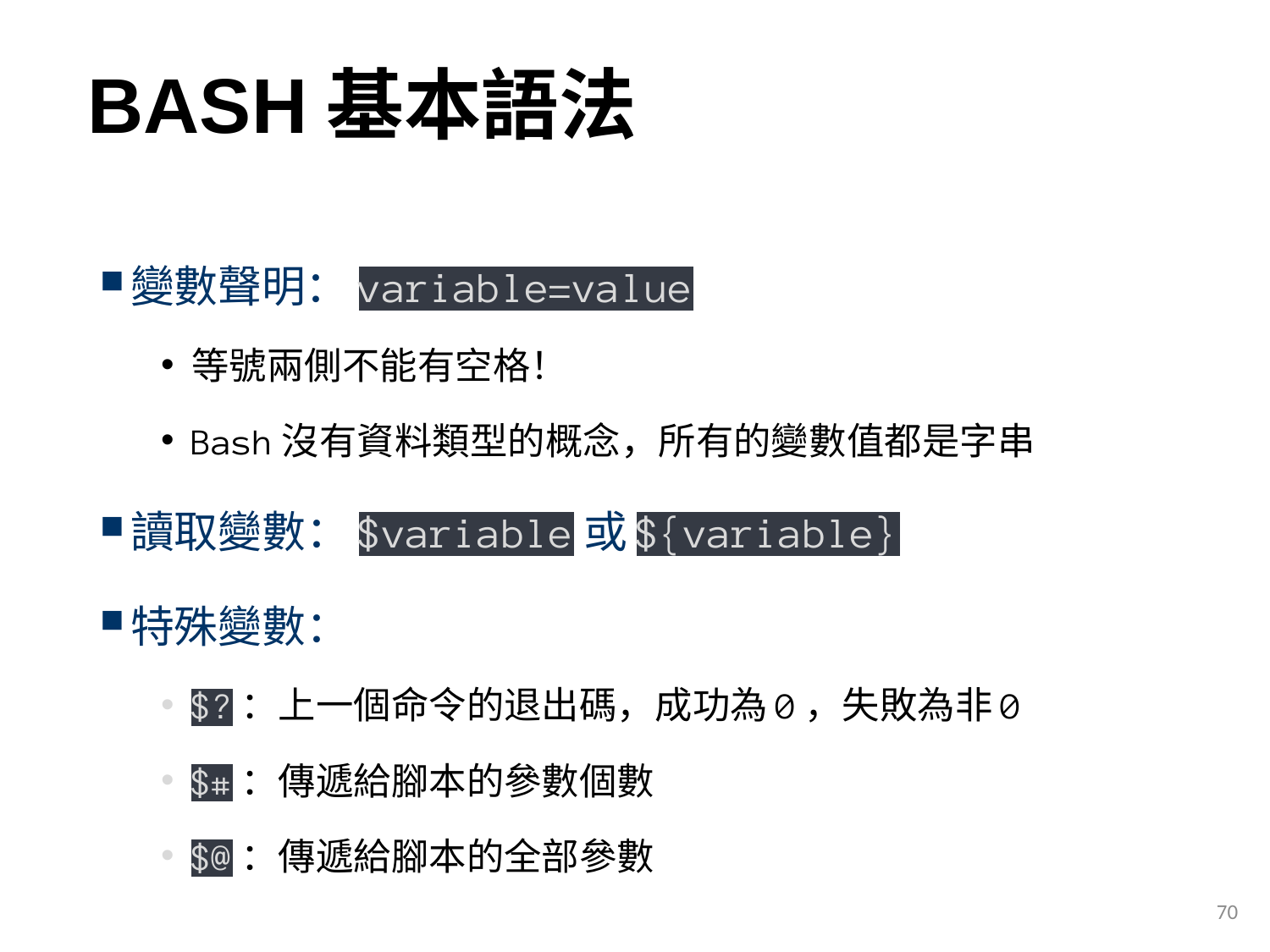

# BASH基本語法
變數聲明：variable=value
等號兩側不能有空格！
Bash沒有資料類型的概念，所有的變數值都是字串
讀取變數：$variable或${variable}
特殊變數：
$?：上一個命令的退出碼，成功為0，失敗為非0
$#：傳遞給腳本的參數個數
$@：傳遞給腳本的全部參數
70